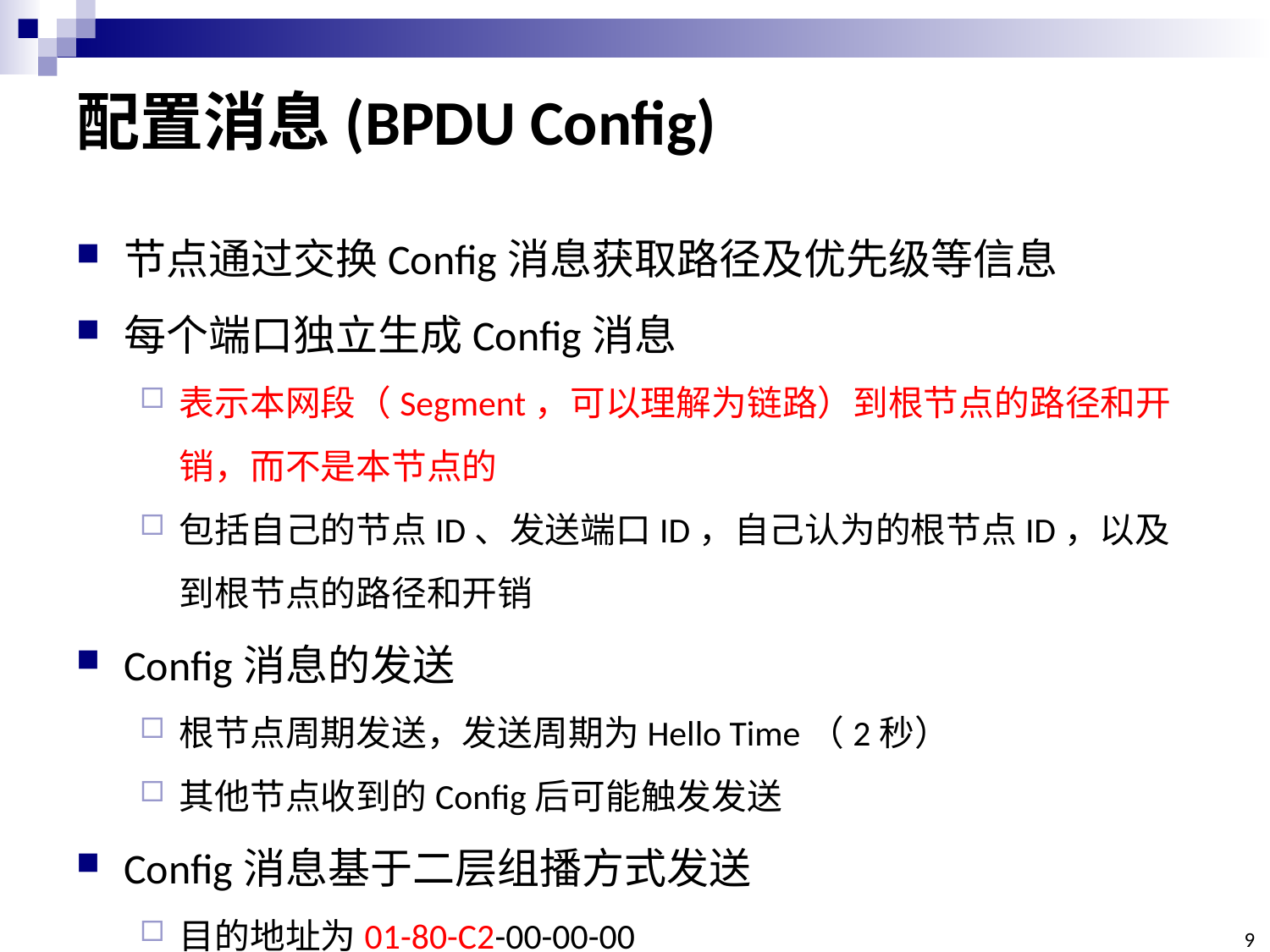

# 配置消息(BPDU Config)
节点通过交换Config消息获取路径及优先级等信息
每个端口独立生成Config消息
表示本网段（Segment，可以理解为链路）到根节点的路径和开销，而不是本节点的
包括自己的节点ID、发送端口ID，自己认为的根节点ID，以及到根节点的路径和开销
Config消息的发送
根节点周期发送，发送周期为Hello Time（2秒）
其他节点收到的Config后可能触发发送
Config消息基于二层组播方式发送
目的地址为01-80-C2-00-00-00
9